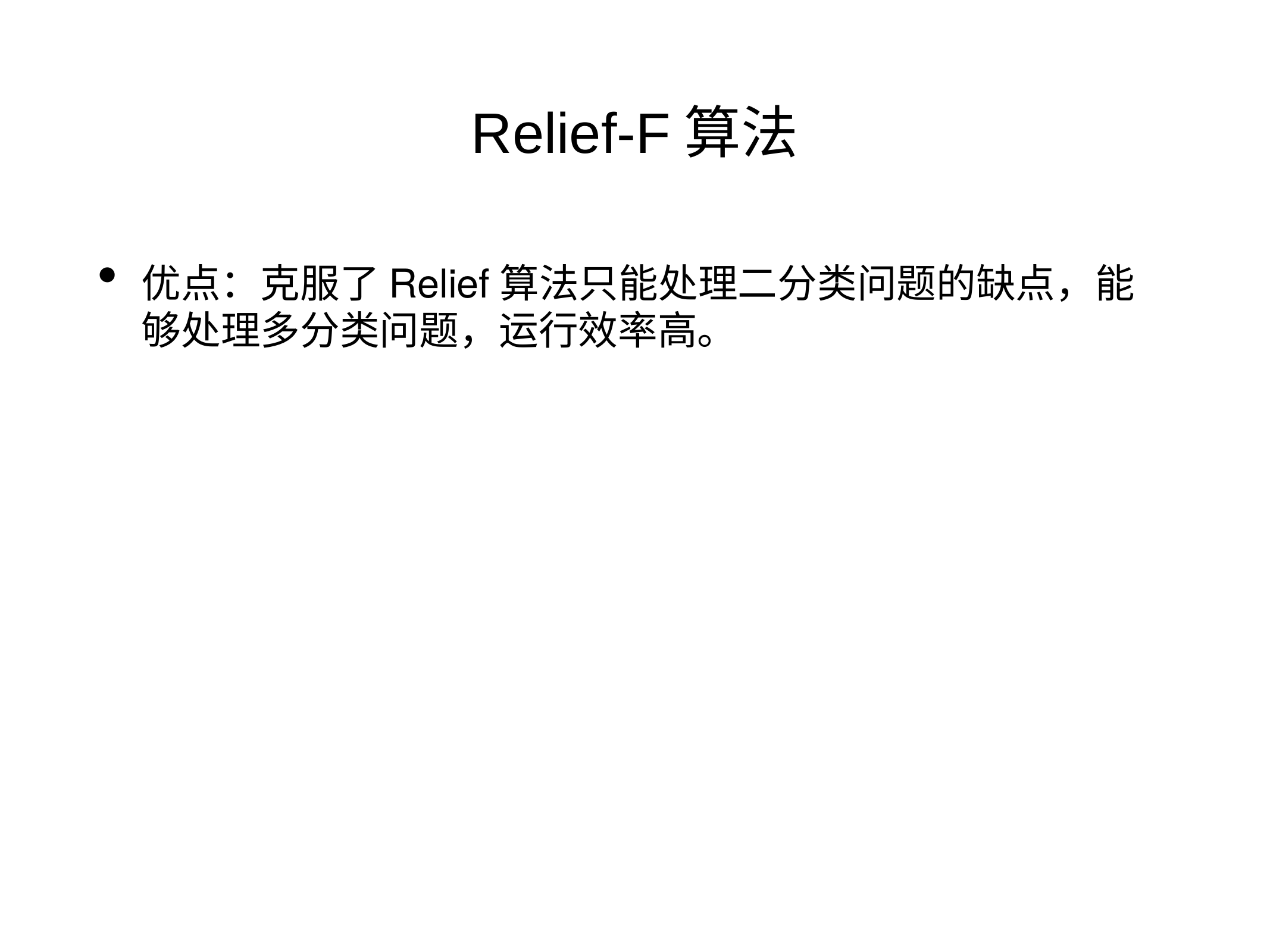

# Relief-F算法
优点：克服了Relief算法只能处理二分类问题的缺点，能够处理多分类问题，运行效率高。